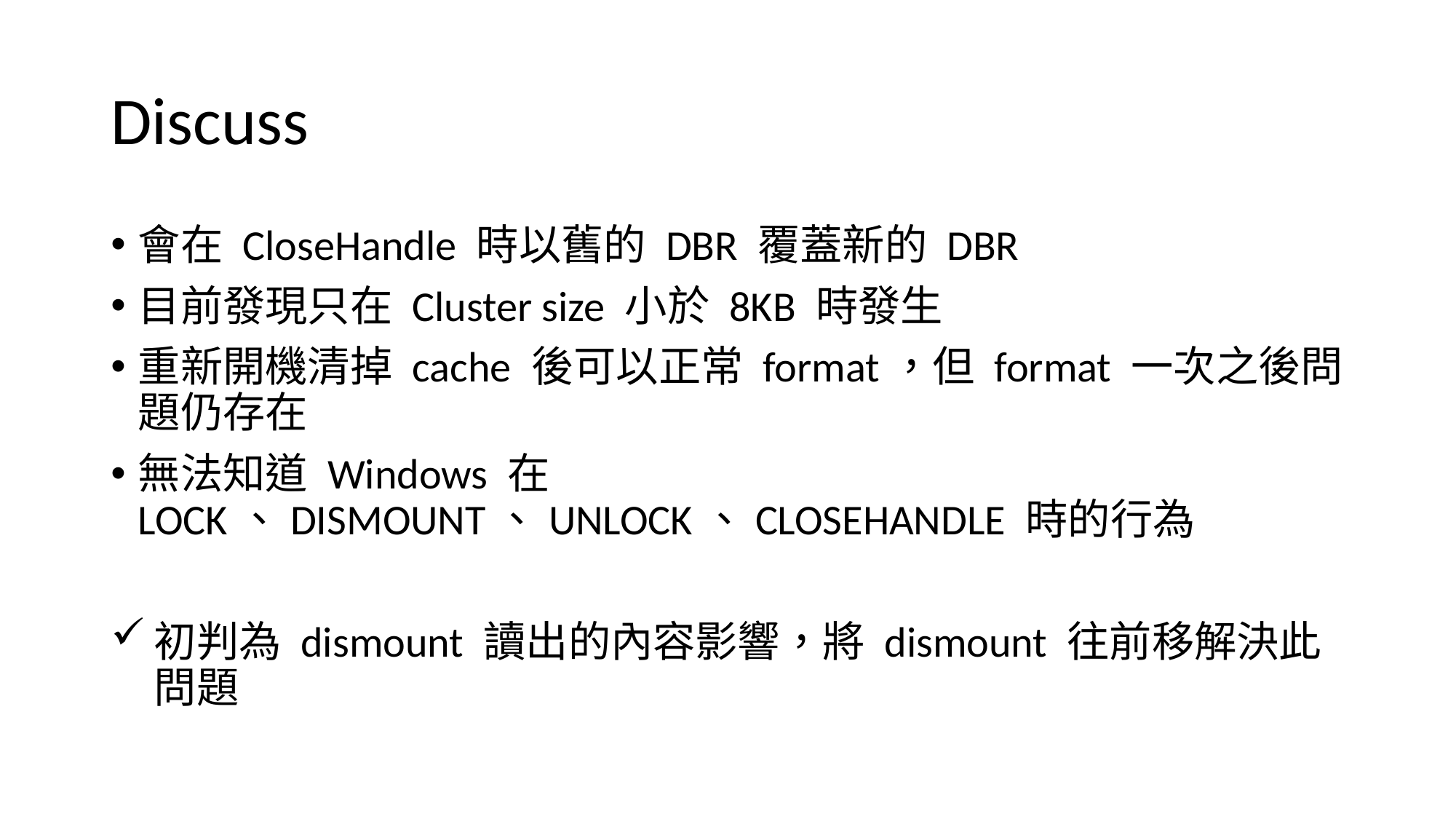

# Discuss
會在 CloseHandle 時以舊的 DBR 覆蓋新的 DBR
目前發現只在 Cluster size 小於 8KB 時發生
重新開機清掉 cache 後可以正常 format，但 format 一次之後問題仍存在
無法知道 Windows 在 LOCK、DISMOUNT、UNLOCK、CLOSEHANDLE 時的行為

初判為 dismount 讀出的內容影響，將 dismount 往前移解決此問題